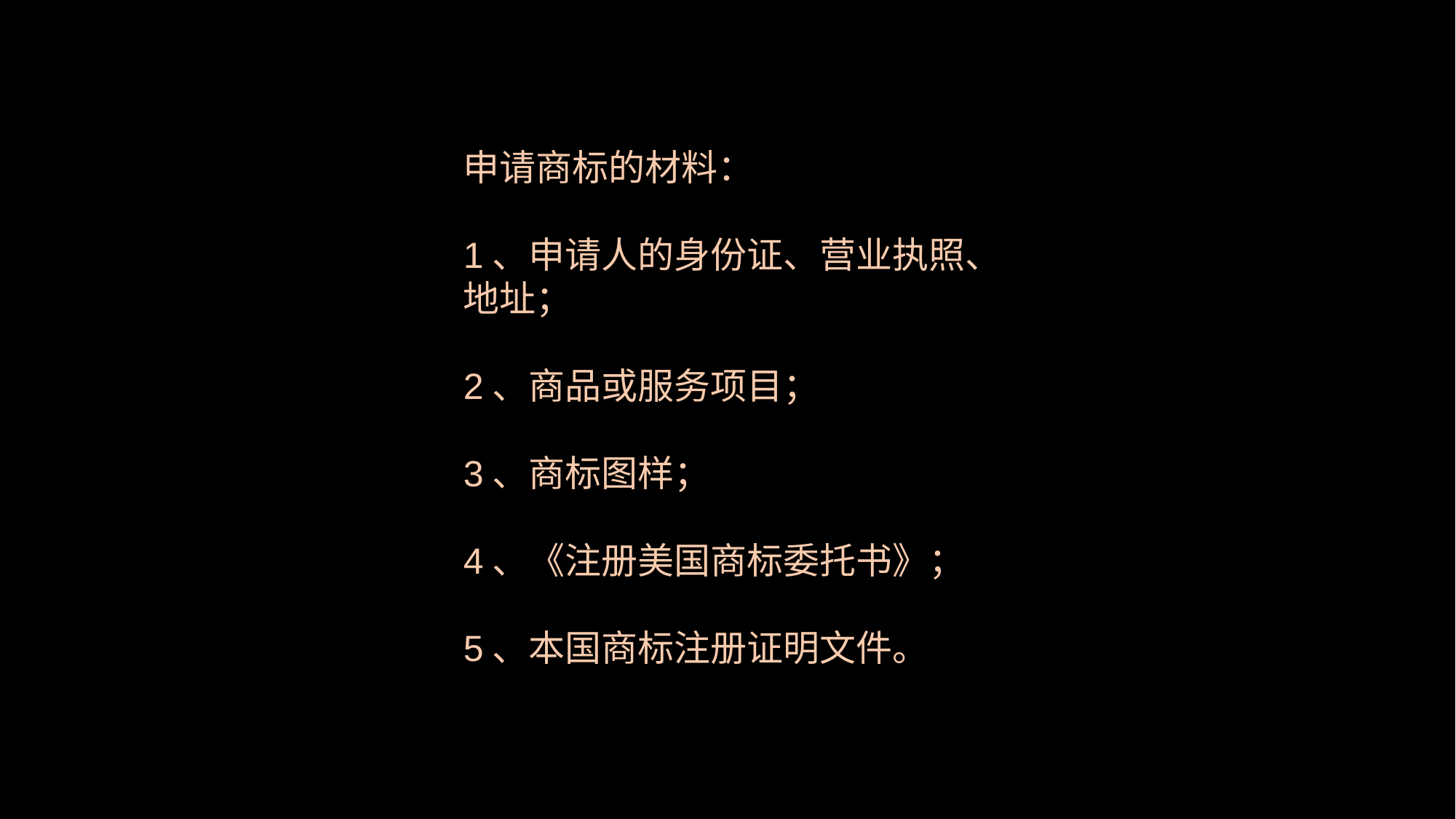

申请商标的材料：

1、申请人的身份证、营业执照、地址；

2、商品或服务项目；

3、商标图样；

4、《注册美国商标委托书》；

5、本国商标注册证明文件。